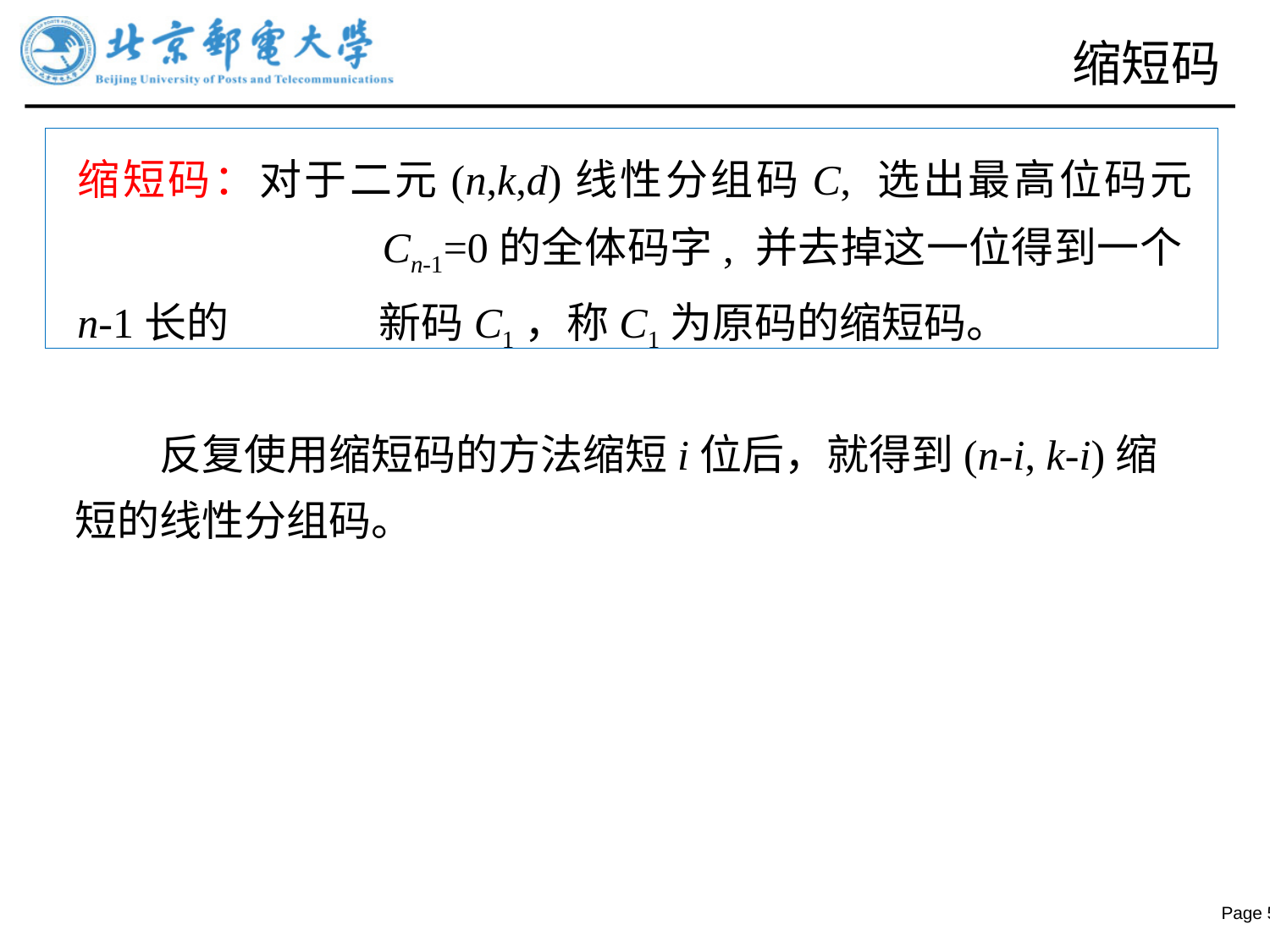

# 缩短码

缩短码：对于二元(n,k,d)线性分组码C, 选出最高位码元		    Cn-1=0的全体码字, 并去掉这一位得到一个n-1长的	     新码C1，称C1为原码的缩短码。
反复使用缩短码的方法缩短i位后，就得到(n-i, k-i)缩短的线性分组码。